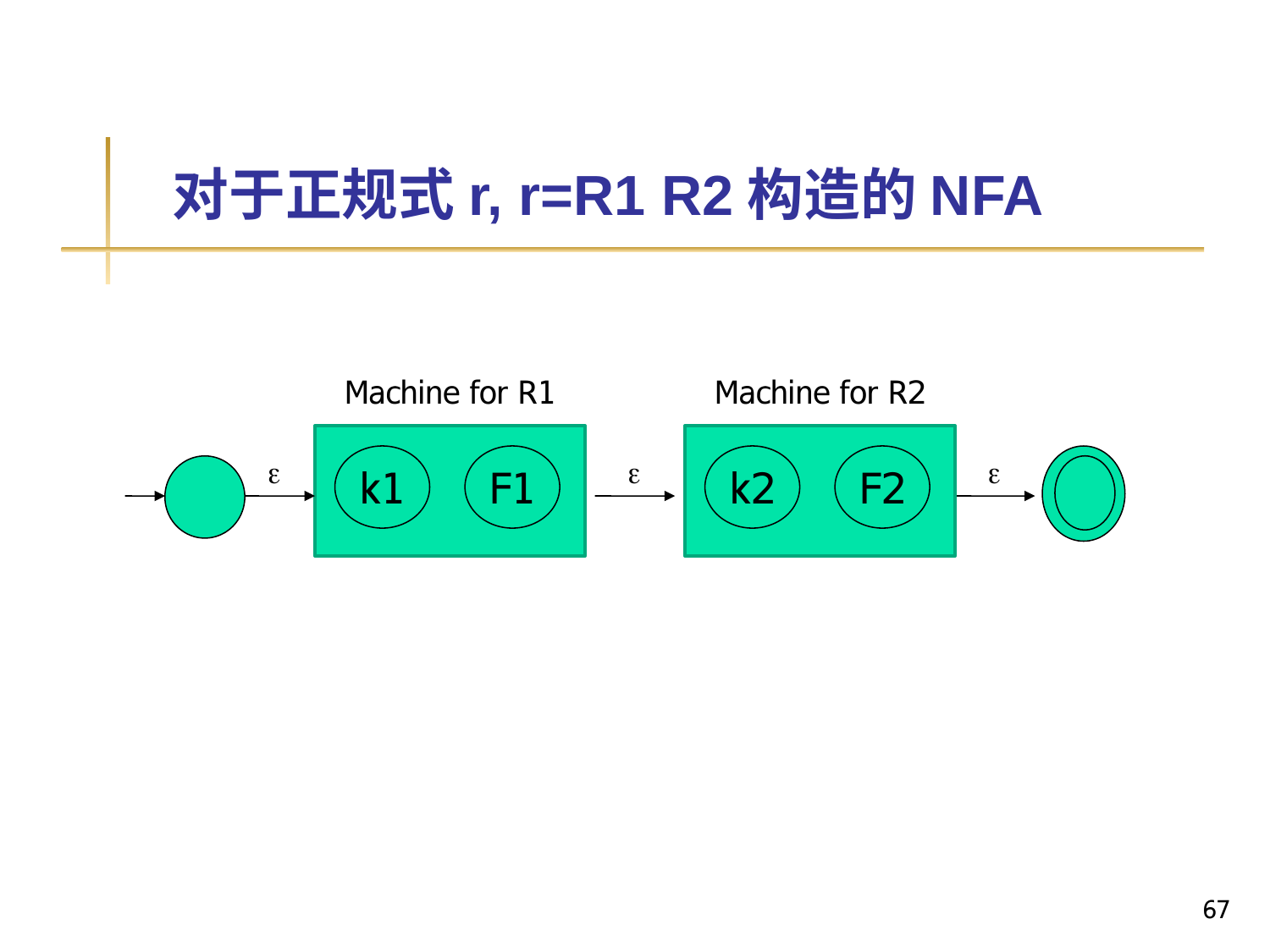

# 对于正规式r, r=R1 R2构造的NFA
Machine for R1
Machine for R2

ε
k1
F1
ε
k2
F2
ε

67